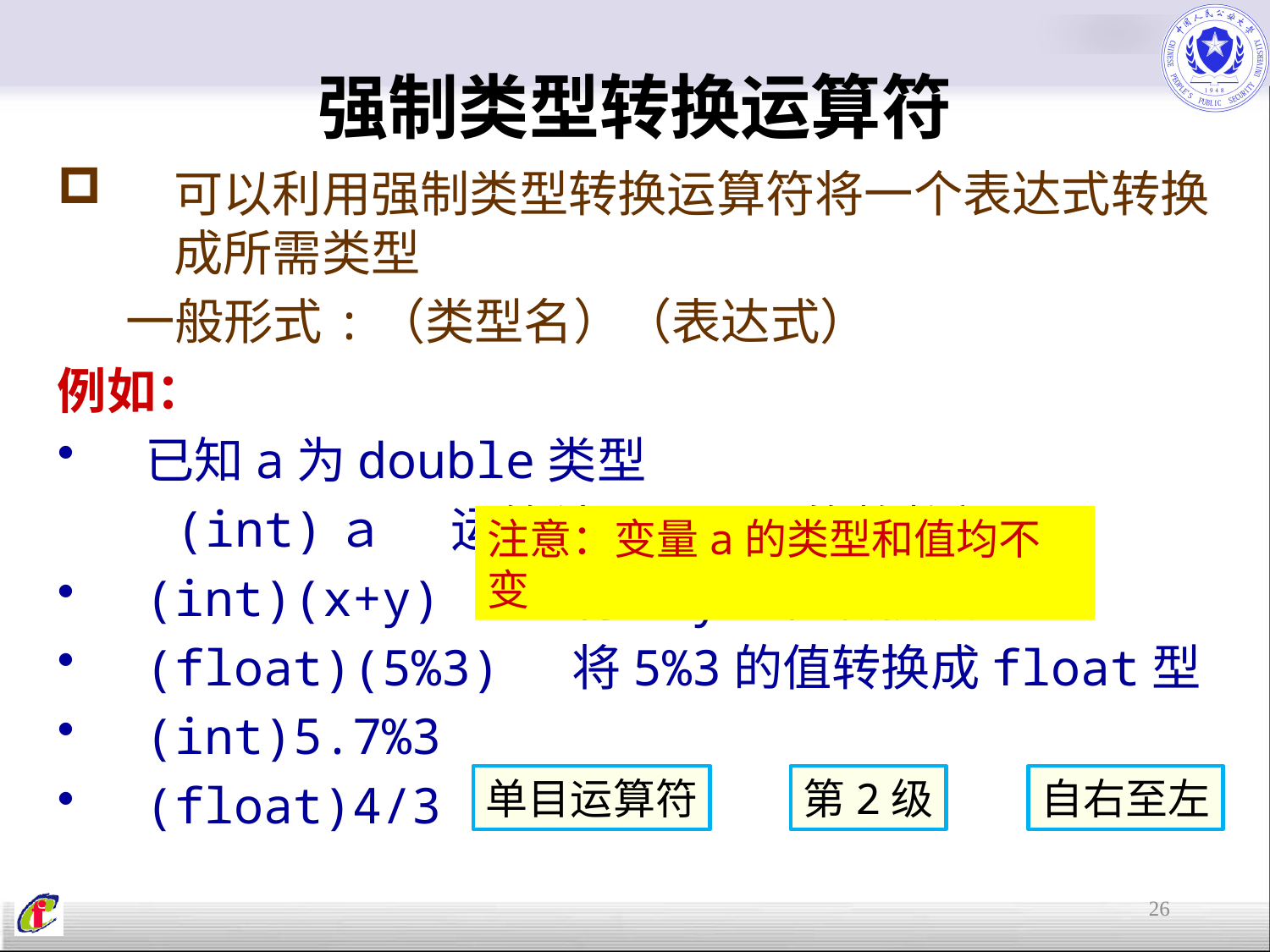

强制类型转换运算符
可以利用强制类型转换运算符将一个表达式转换成所需类型
     一般形式:（类型名）（表达式）
例如：
已知a为double类型
    (int)ａ      运算结果只取a的整数部分
(int)(x+y)    将x+y的值转换成整型
(float)(5%3)  将5%3的值转换成float型
(int)5.7%3
(float)4/3
注意：变量a的类型和值均不变
自右至左
单目运算符
第2级
26